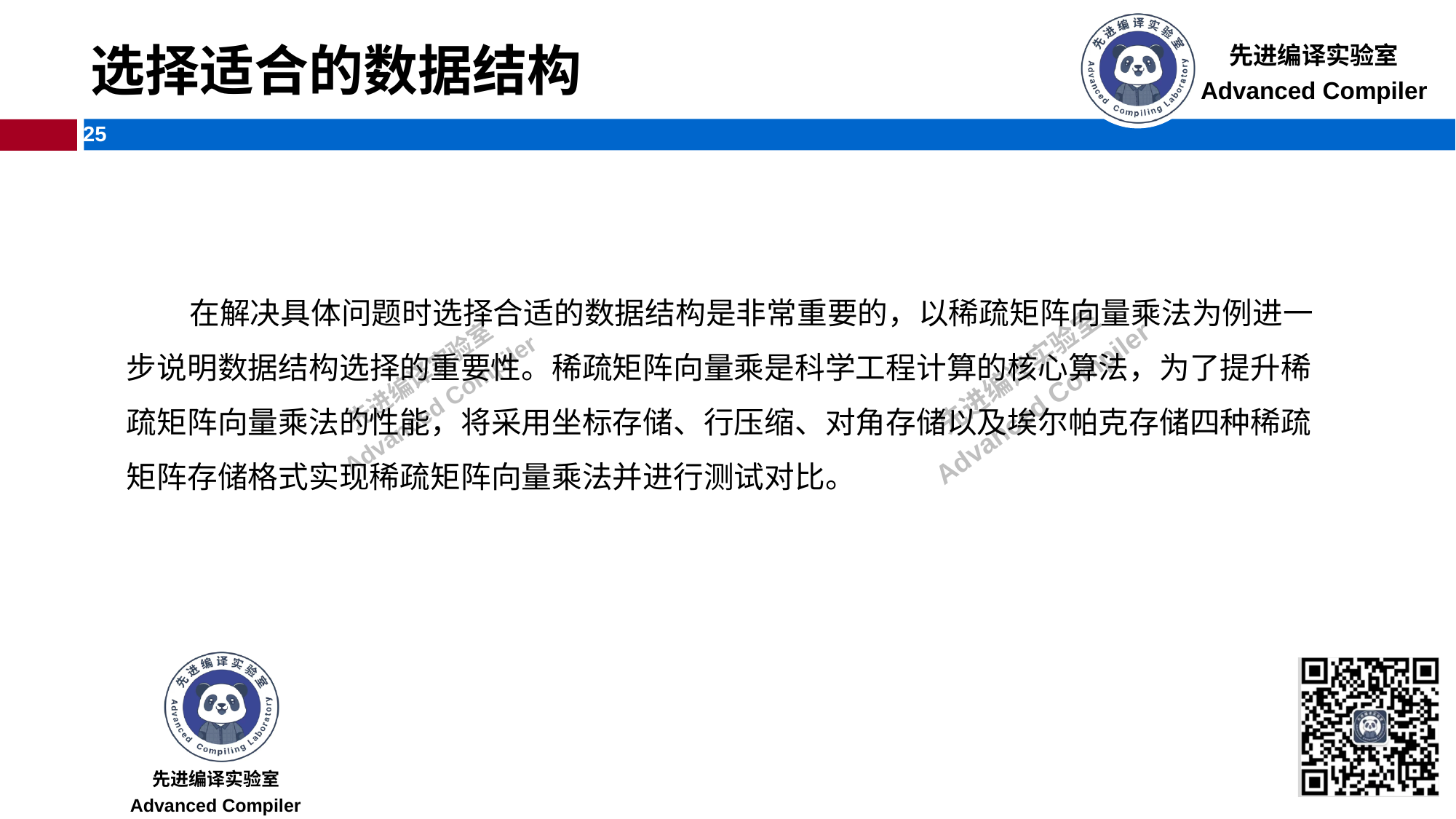

# 选择适合的数据结构
      在解决具体问题时选择合适的数据结构是非常重要的，以稀疏矩阵向量乘法为例进一步说明数据结构选择的重要性。稀疏矩阵向量乘是科学工程计算的核心算法，为了提升稀疏矩阵向量乘法的性能，将采用坐标存储、行压缩、对角存储以及埃尔帕克存储四种稀疏矩阵存储格式实现稀疏矩阵向量乘法并进行测试对比。